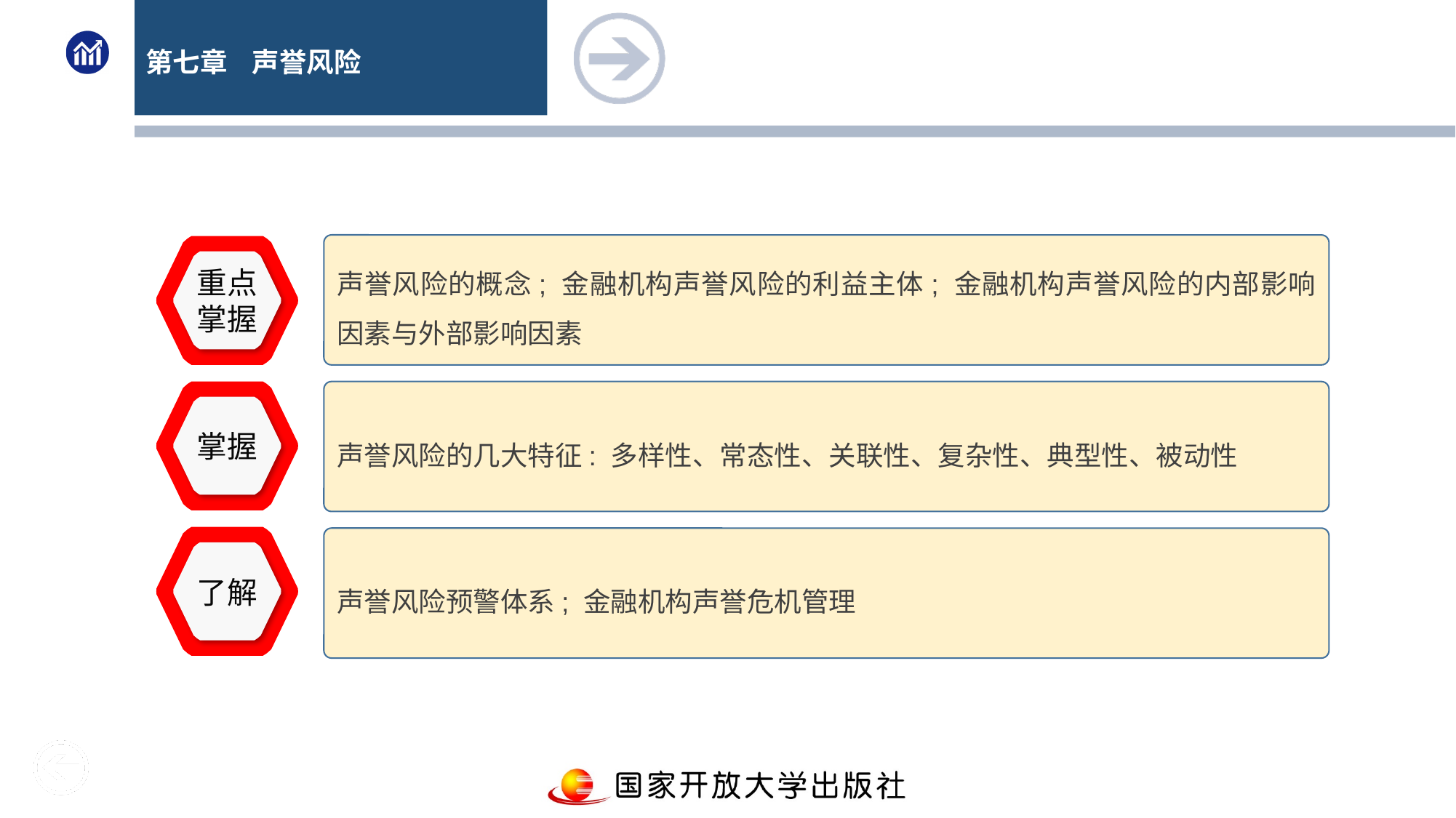

第七章    声誉风险
声誉风险的概念; 金融机构声誉风险的利益主体; 金融机构声誉风险的内部影响因素与外部影响因素

重点掌握

掌握
声誉风险的几大特征: 多样性、常态性、关联性、复杂性、典型性、被动性

了解
声誉风险预警体系; 金融机构声誉危机管理